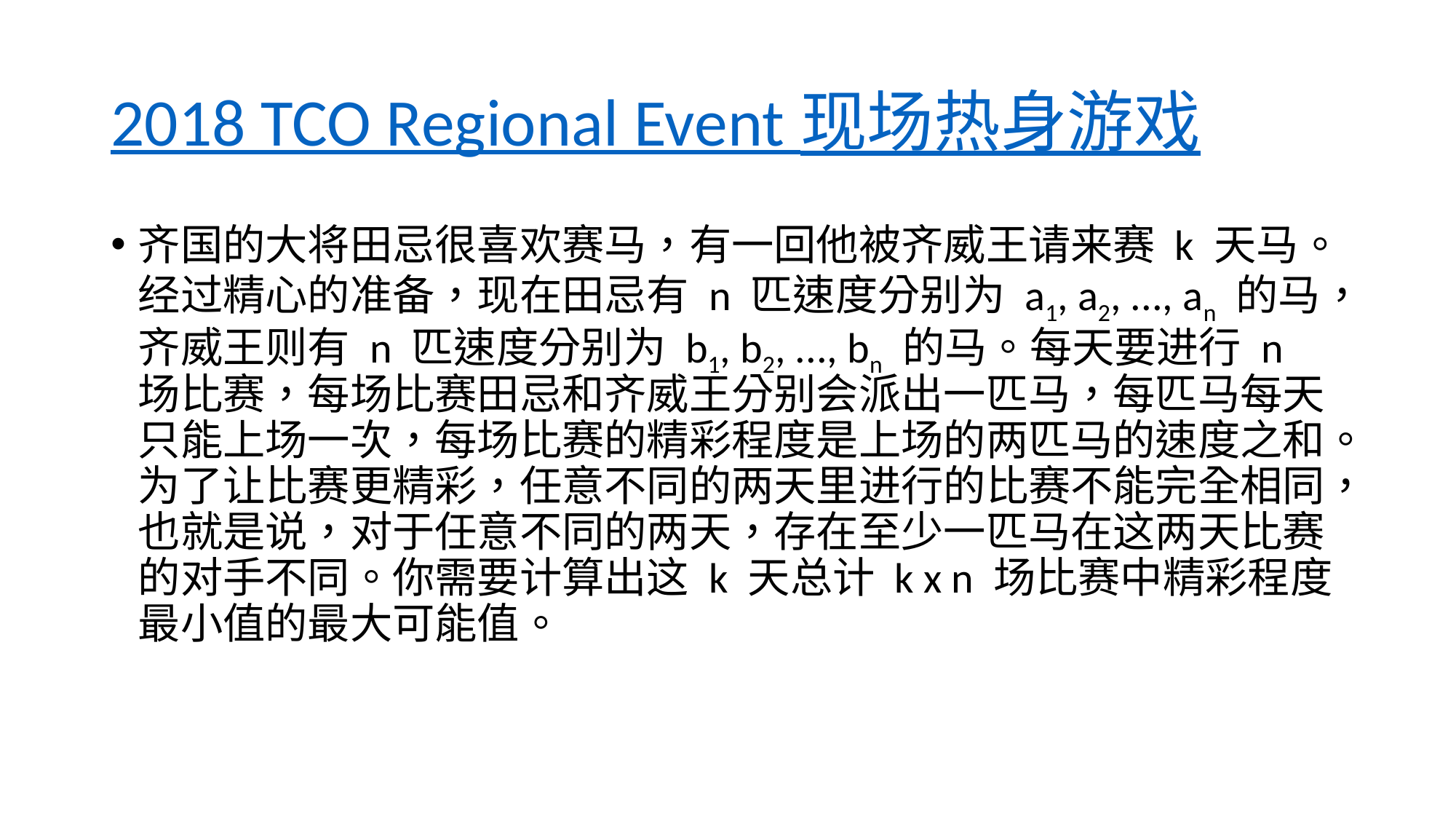

# 2018 TCO Regional Event 现场热身游戏
齐国的大将田忌很喜欢赛马，有一回他被齐威王请来赛 k 天马。经过精心的准备，现在田忌有 n 匹速度分别为 a1, a2, ..., an 的马，齐威王则有 n 匹速度分别为 b1, b2, ..., bn 的马。每天要进行 n 场比赛，每场比赛田忌和齐威王分别会派出一匹马，每匹马每天只能上场一次，每场比赛的精彩程度是上场的两匹马的速度之和。为了让比赛更精彩，任意不同的两天里进行的比赛不能完全相同，也就是说，对于任意不同的两天，存在至少一匹马在这两天比赛的对手不同。你需要计算出这 k 天总计 k x n 场比赛中精彩程度最小值的最大可能值。